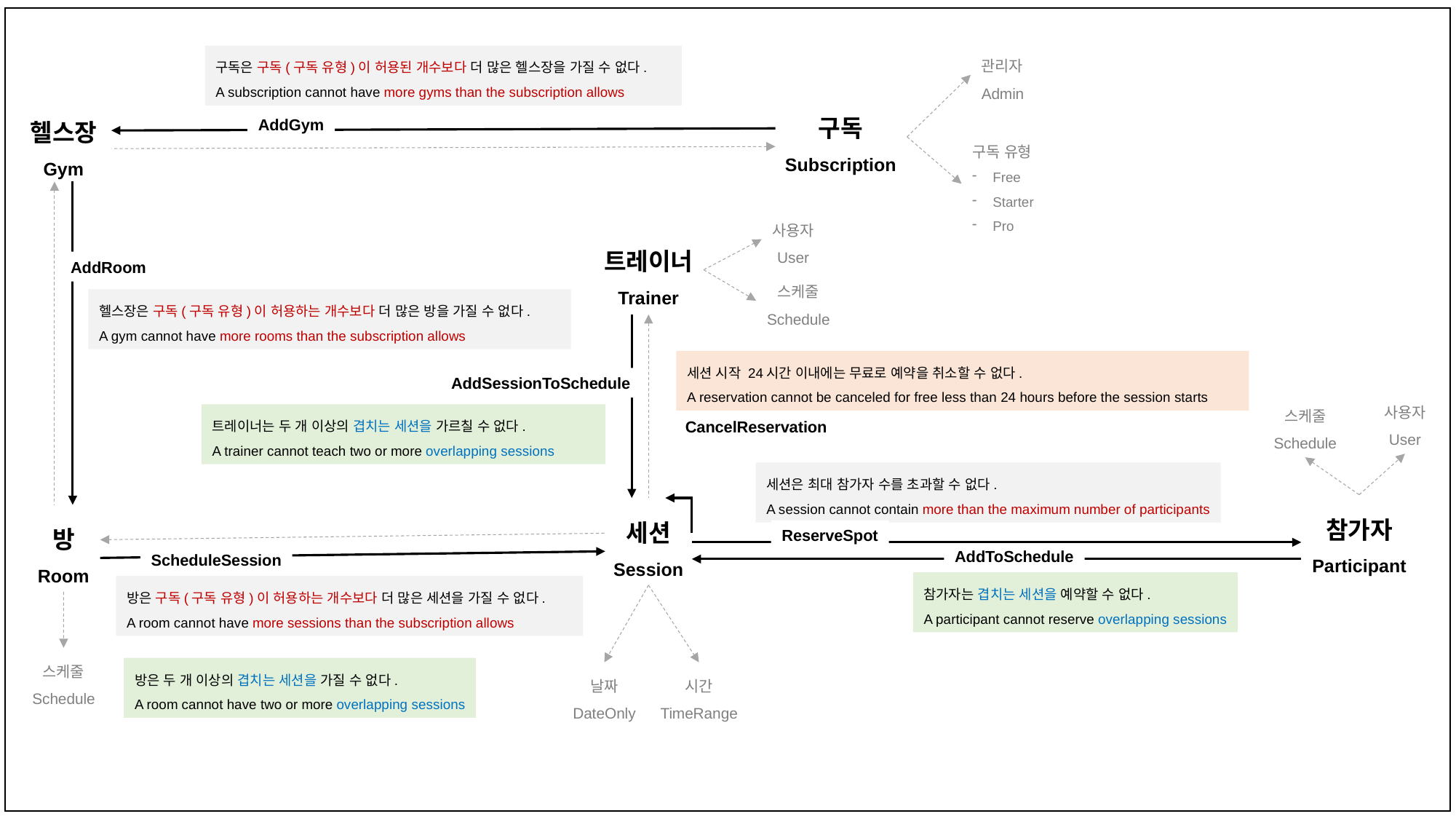

관리자
Admin
구독은 구독(구독 유형)이 허용된 개수보다 더 많은 헬스장을 가질 수 없다.
A subscription cannot have more gyms than the subscription allows
구독
Subscription
헬스장
Gym
AddGym

구독 유형
Free
Starter
Pro

사용자
User
트레이너
Trainer
AddRoom
스케줄
Schedule
헬스장은 구독(구독 유형)이 허용하는 개수보다 더 많은 방을 가질 수 없다.
A gym cannot have more rooms than the subscription allows

세션 시작 24시간 이내에는 무료로 예약을 취소할 수 없다.
A reservation cannot be canceled for free less than 24 hours before the session starts
AddSessionToSchedule
사용자
User
스케줄
Schedule
트레이너는 두 개 이상의 겹치는 세션을 가르칠 수 없다.
A trainer cannot teach two or more overlapping sessions
CancelReservation
세션은 최대 참가자 수를 초과할 수 없다.
A session cannot contain more than the maximum number of participants
참가자
Participant

세션
Session
방
Room
ReserveSpot

AddToSchedule
ScheduleSession
참가자는 겹치는 세션을 예약할 수 없다.
A participant cannot reserve overlapping sessions
방은 구독(구독 유형)이 허용하는 개수보다 더 많은 세션을 가질 수 없다.
A room cannot have more sessions than the subscription allows
스케줄
Schedule
방은 두 개 이상의 겹치는 세션을 가질 수 없다.
A room cannot have two or more overlapping sessions
날짜
DateOnly
시간
TimeRange